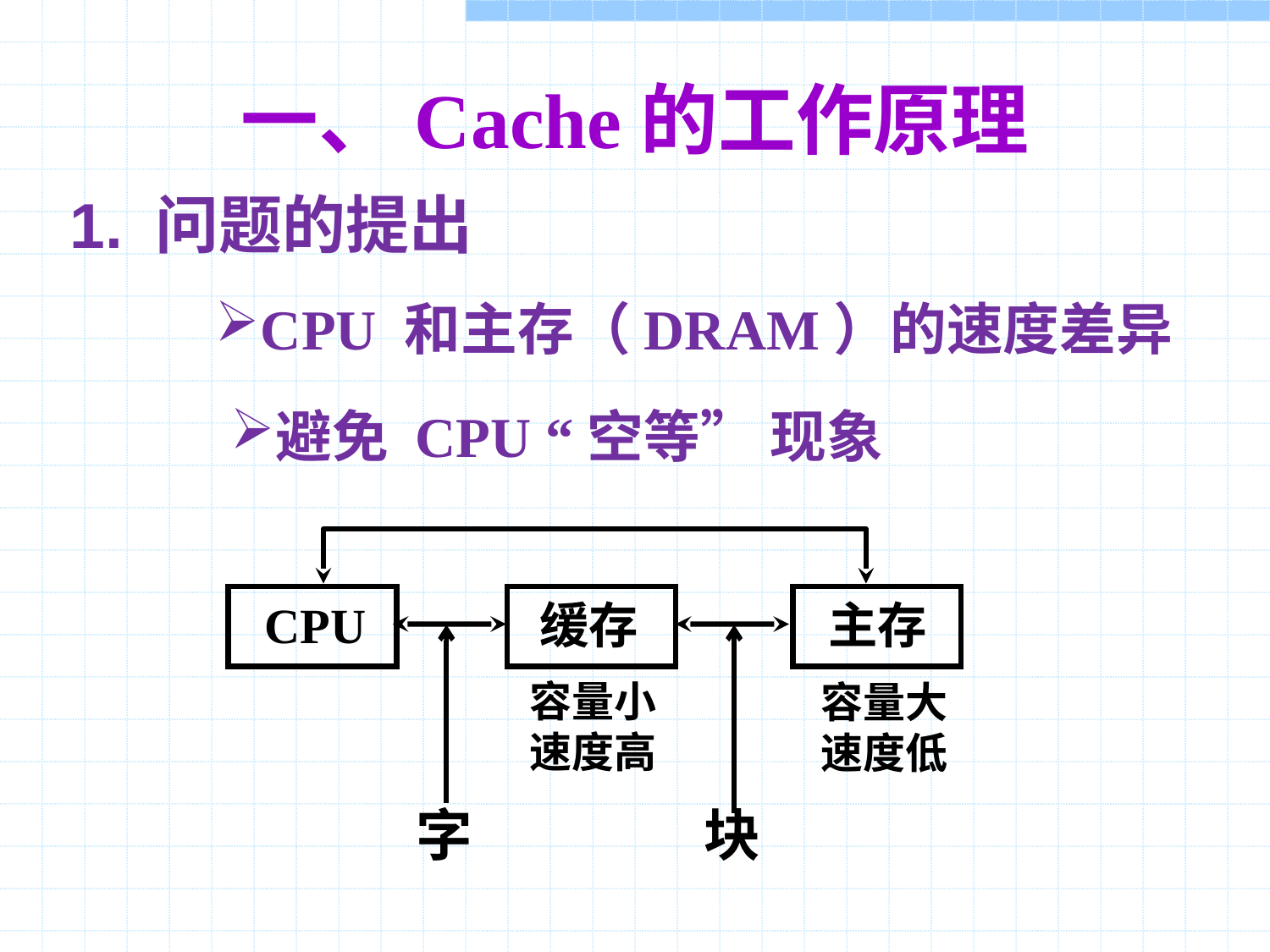

# 一、Cache的工作原理
1. 问题的提出
CPU 和主存（DRAM）的速度差异
避免 CPU “空等” 现象

CPU
缓存
主存

字
块
容量小
速度高
容量大
速度低